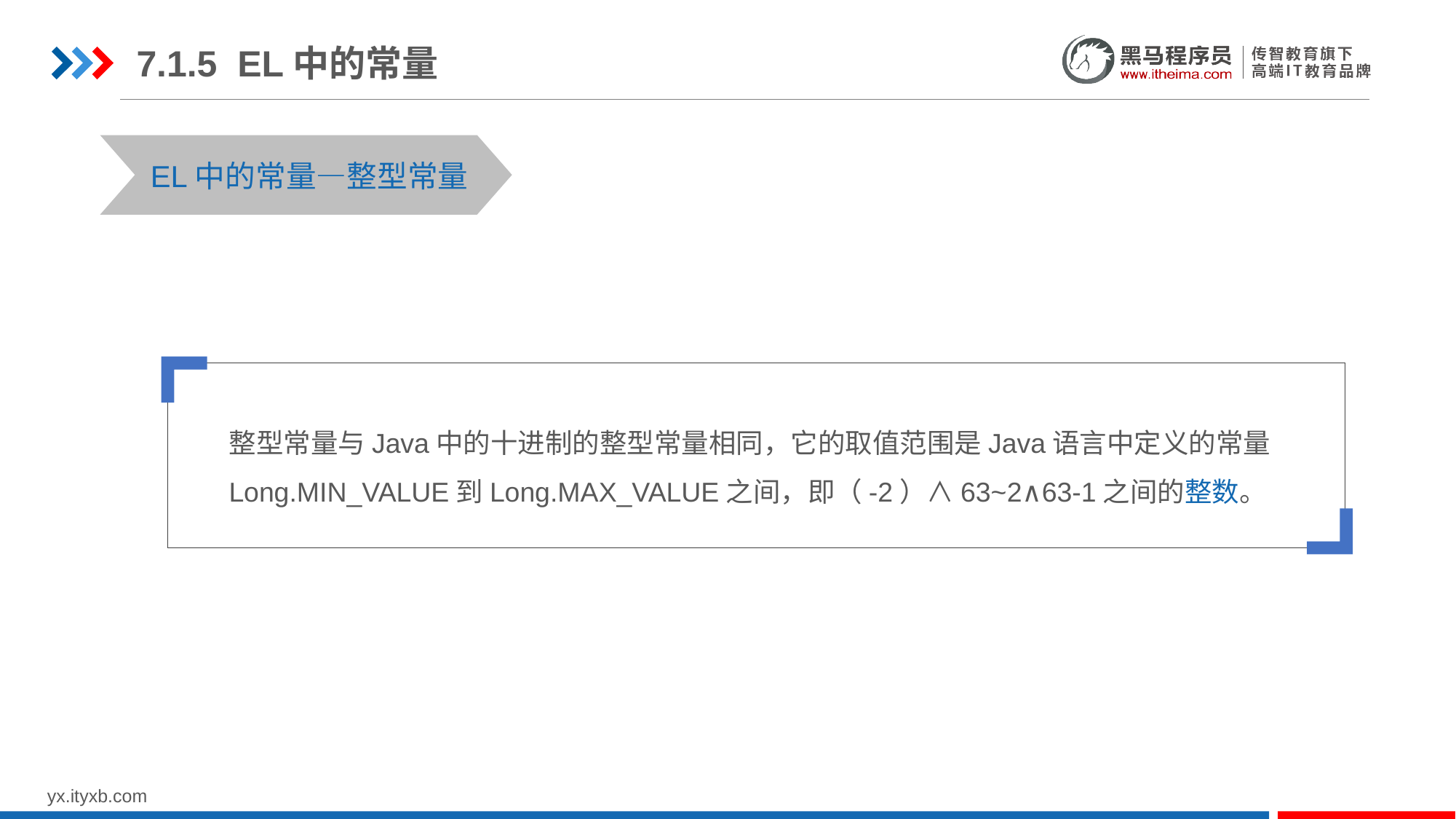

7.1.5  EL中的常量

EL中的常量—整型常量

整型常量与Java中的十进制的整型常量相同，它的取值范围是Java语言中定义的常量Long.MIN_VALUE到Long.MAX_VALUE之间，即（-2）∧63~2∧63-1之间的整数。